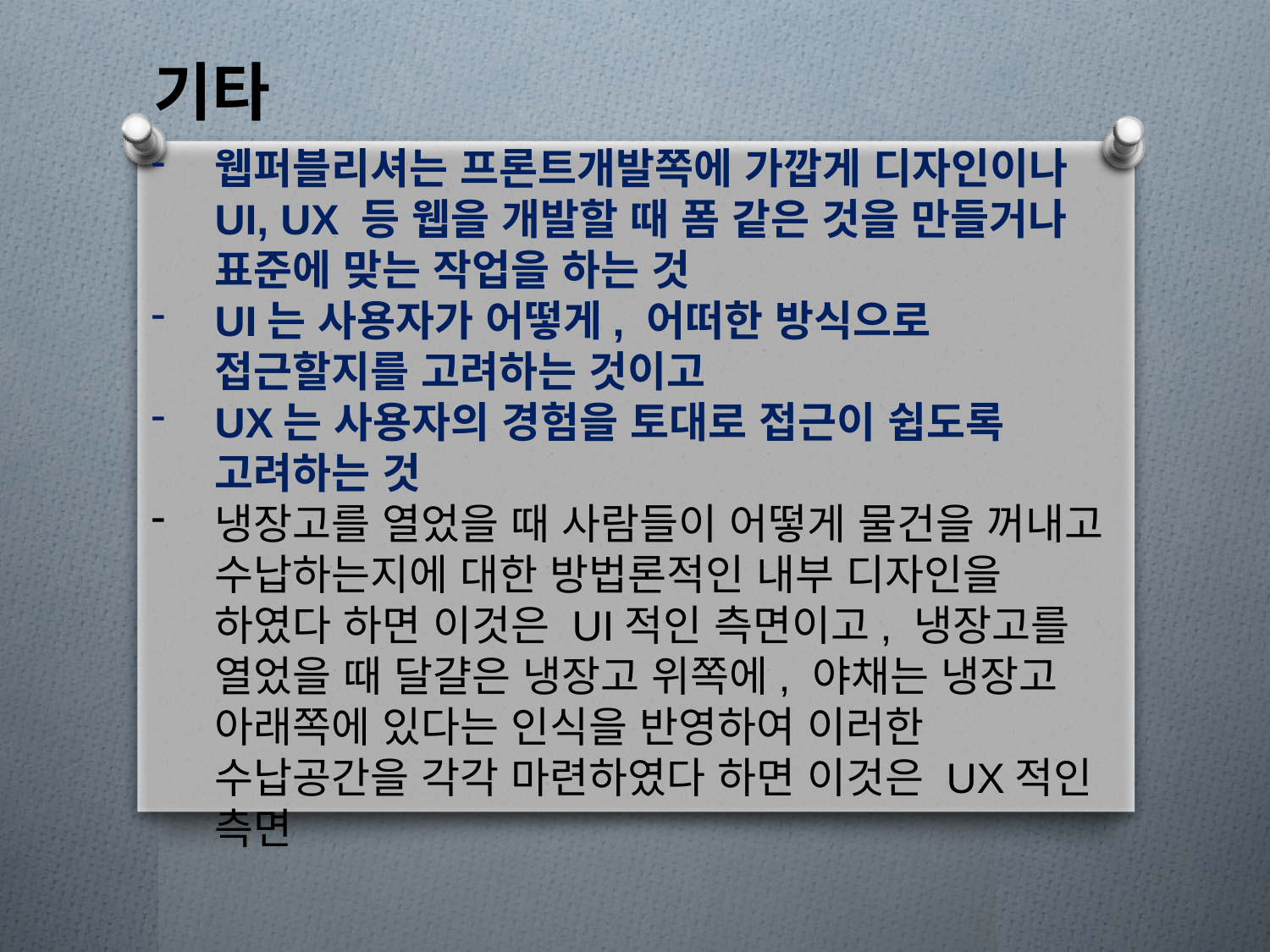

기타
웹퍼블리셔는 프론트개발쪽에 가깝게 디자인이나 UI, UX 등 웹을 개발할 때 폼 같은 것을 만들거나 표준에 맞는 작업을 하는 것
UI는 사용자가 어떻게, 어떠한 방식으로 접근할지를 고려하는 것이고
UX는 사용자의 경험을 토대로 접근이 쉽도록 고려하는 것
냉장고를 열었을 때 사람들이 어떻게 물건을 꺼내고 수납하는지에 대한 방법론적인 내부 디자인을 하였다 하면 이것은 UI적인 측면이고, 냉장고를 열었을 때 달걀은 냉장고 위쪽에, 야채는 냉장고 아래쪽에 있다는 인식을 반영하여 이러한 수납공간을 각각 마련하였다 하면 이것은 UX적인 측면